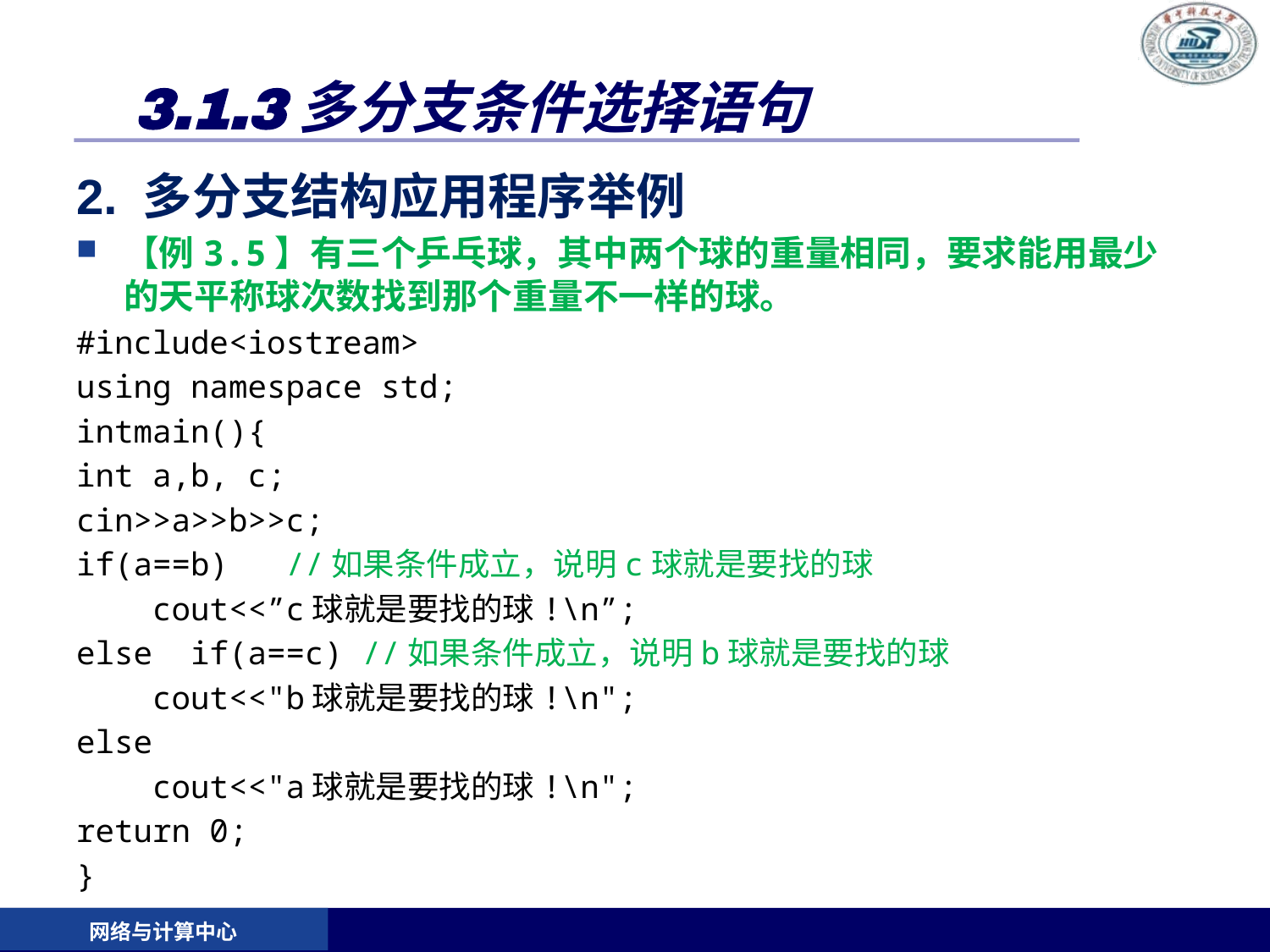

# 3.1.3多分支条件选择语句
2. 多分支结构应用程序举例
【例3.5】有三个乒乓球，其中两个球的重量相同，要求能用最少的天平称球次数找到那个重量不一样的球。
#include<iostream>
using namespace std;
intmain(){
int a,b, c;
cin>>a>>b>>c;
if(a==b)   //如果条件成立，说明c球就是要找的球
    cout<<”c球就是要找的球!\n”;
else  if(a==c) //如果条件成立，说明b球就是要找的球
    cout<<"b球就是要找的球!\n";
else
    cout<<"a球就是要找的球!\n";
return 0;
}

网络与计算中心